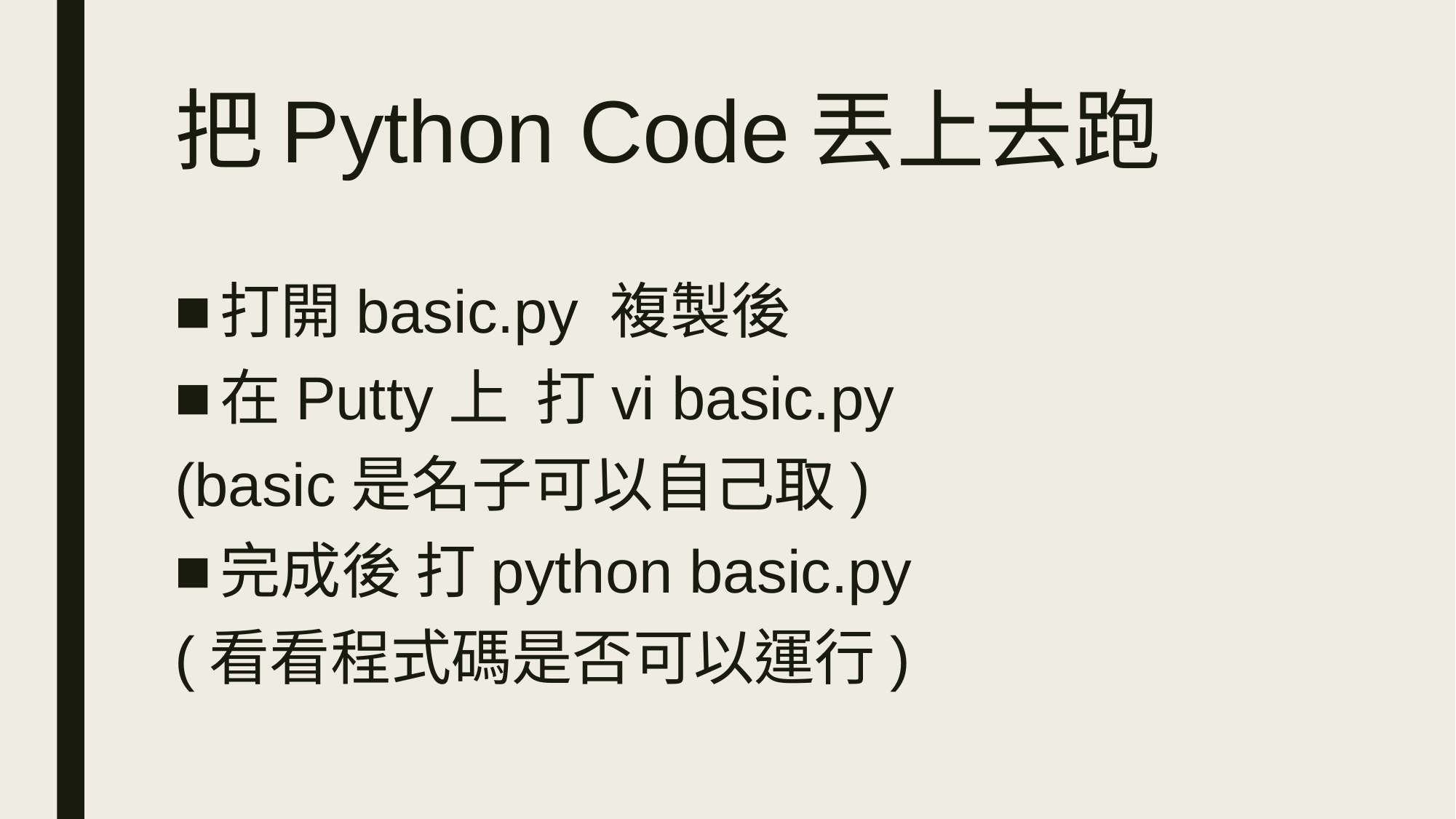

# 把Python Code丟上去跑
打開basic.py 複製後
在Putty上  打vi basic.py
(basic是名子可以自己取)
完成後 打python basic.py
(看看程式碼是否可以運行)